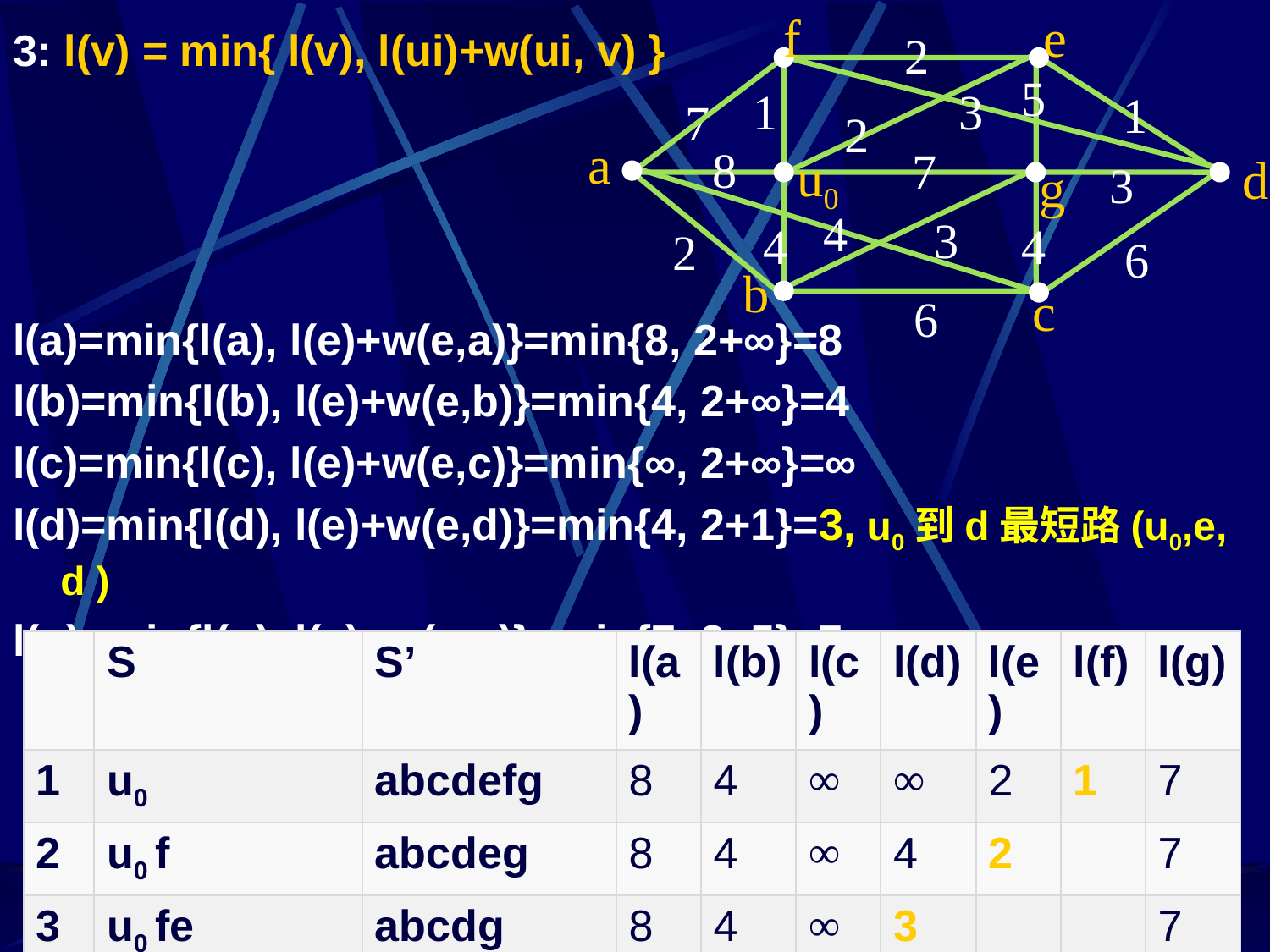

f
e
2

5

1
3
1
7
2
a
8
7
u0
d
g
3

4
3
4
4
2
6
b
c

6

3: l(v) = min{ l(v), l(ui)+w(ui, v) }

l(a)=min{l(a), l(e)+w(e,a)}=min{8, 2+∞}=8
l(b)=min{l(b), l(e)+w(e,b)}=min{4, 2+∞}=4
l(c)=min{l(c), l(e)+w(e,c)}=min{∞, 2+∞}=∞
l(d)=min{l(d), l(e)+w(e,d)}=min{4, 2+1}=3, u0到d最短路(u0,e, d )
l(g)=min{l(g), l(e)+w(e,g)}=min{7, 2+5}=7

|  | S | S’ | l(a) | l(b) | l(c) | l(d) | l(e) | l(f) | l(g) |
| --- | --- | --- | --- | --- | --- | --- | --- | --- | --- |
| 1 | u0 | abcdefg | 8 | 4 | ∞ | ∞ | 2 | 1 | 7 |
| 2 | u0 f | abcdeg | 8 | 4 | ∞ | 4 | 2 |  | 7 |
| 3 | u0 fe | abcdg | 8 | 4 | ∞ | 3 |  |  | 7 |

81